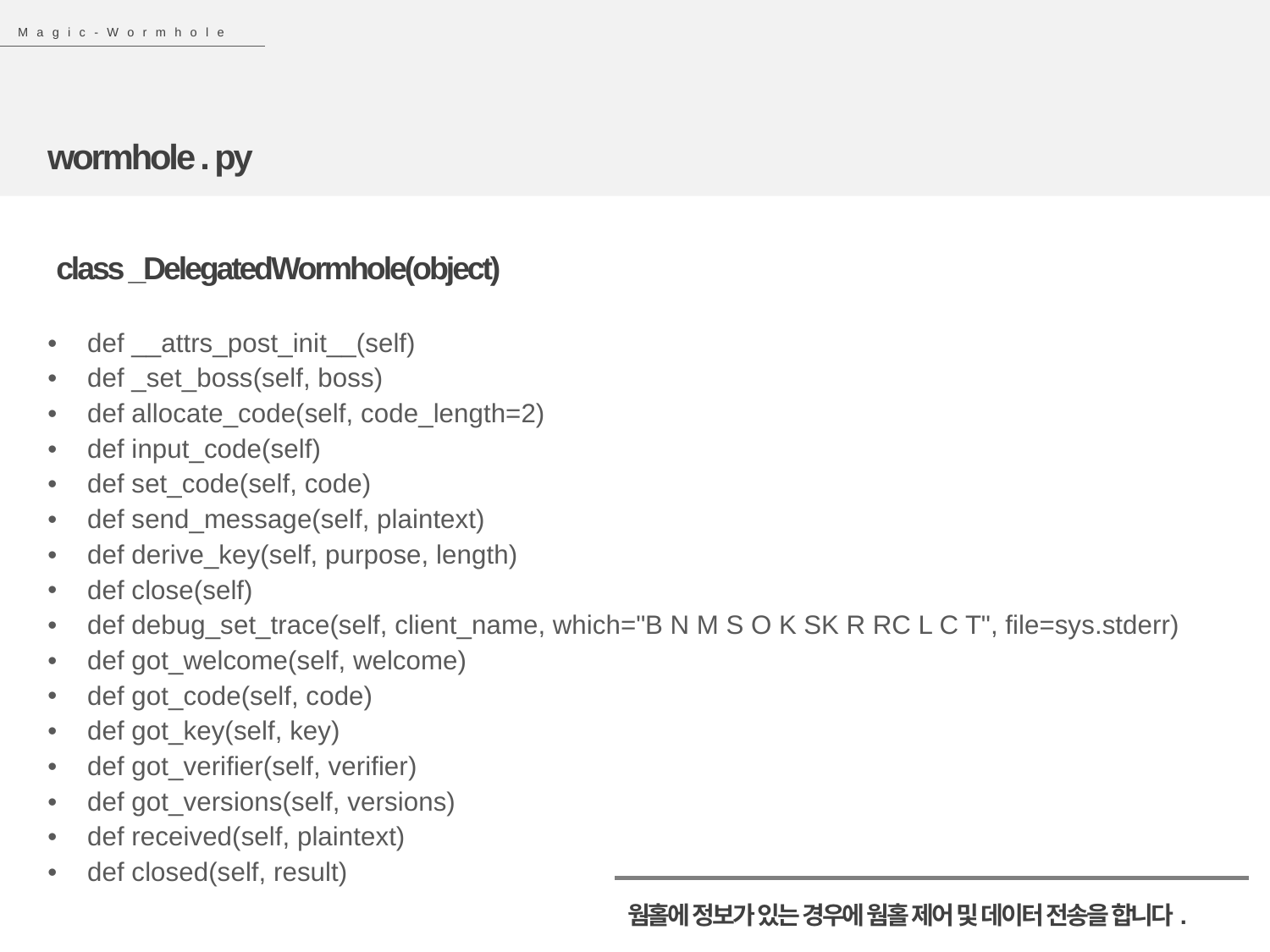

Magic-Wormhole
wormhole . py
 class _DelegatedWormhole(object)
| def \_\_attrs\_post\_init\_\_(self) def \_set\_boss(self, boss) def allocate\_code(self, code\_length=2) def input\_code(self) def set\_code(self, code) def send\_message(self, plaintext) def derive\_key(self, purpose, length) def close(self) def debug\_set\_trace(self, client\_name, which="B N M S O K SK R RC L C T", file=sys.stderr) def got\_welcome(self, welcome) def got\_code(self, code) def got\_key(self, key) def got\_verifier(self, verifier) def got\_versions(self, versions) def received(self, plaintext) def closed(self, result) |
| --- |
웜홀에 정보가 있는 경우에 웜홀 제어 및 데이터 전송을 합니다.